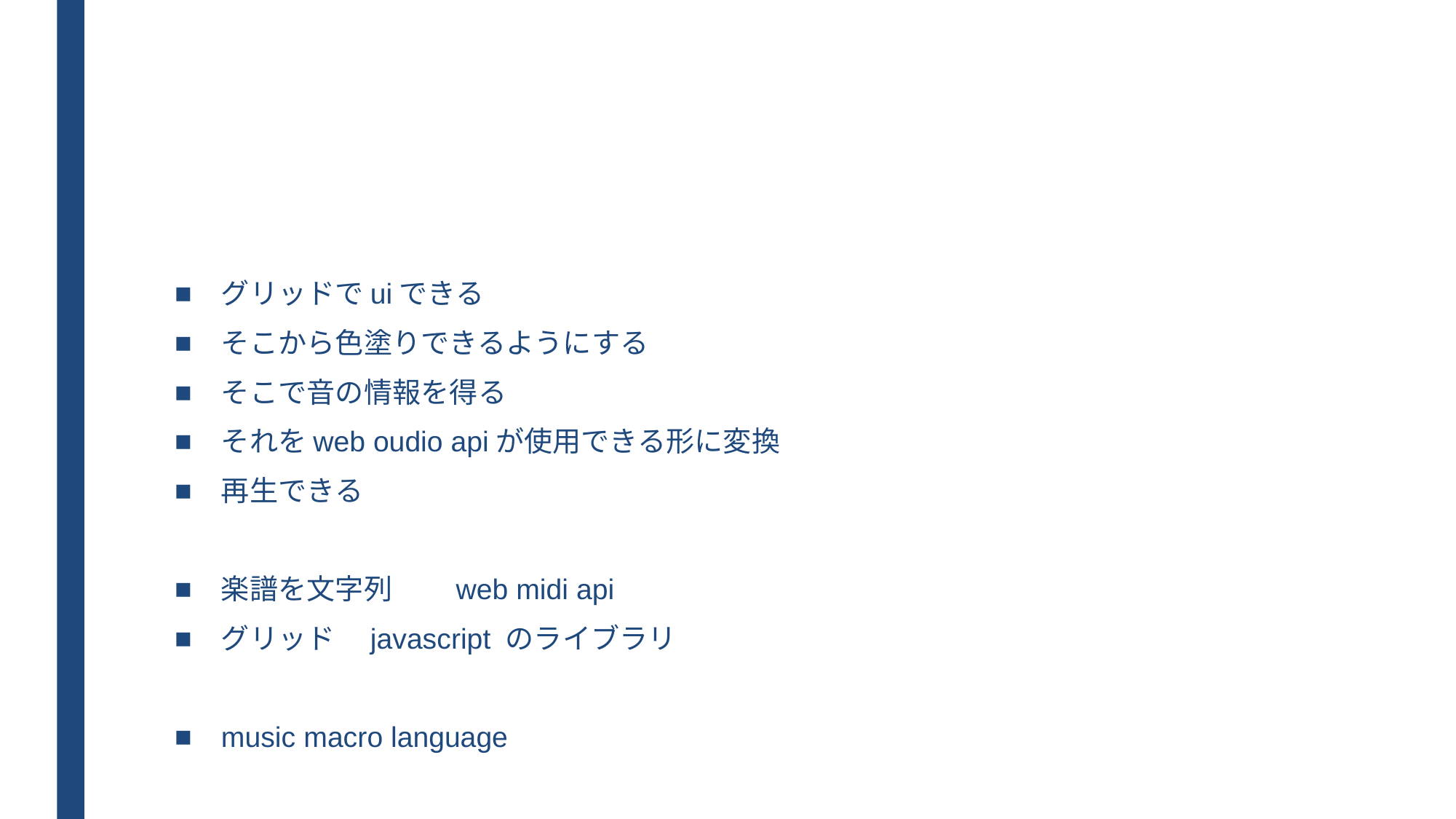

#
グリッドでuiできる
そこから色塗りできるようにする
そこで音の情報を得る
それをweb oudio apiが使用できる形に変換
再生できる

楽譜を文字列　　web midi api
グリッド　javascript のライブラリ

music macro language